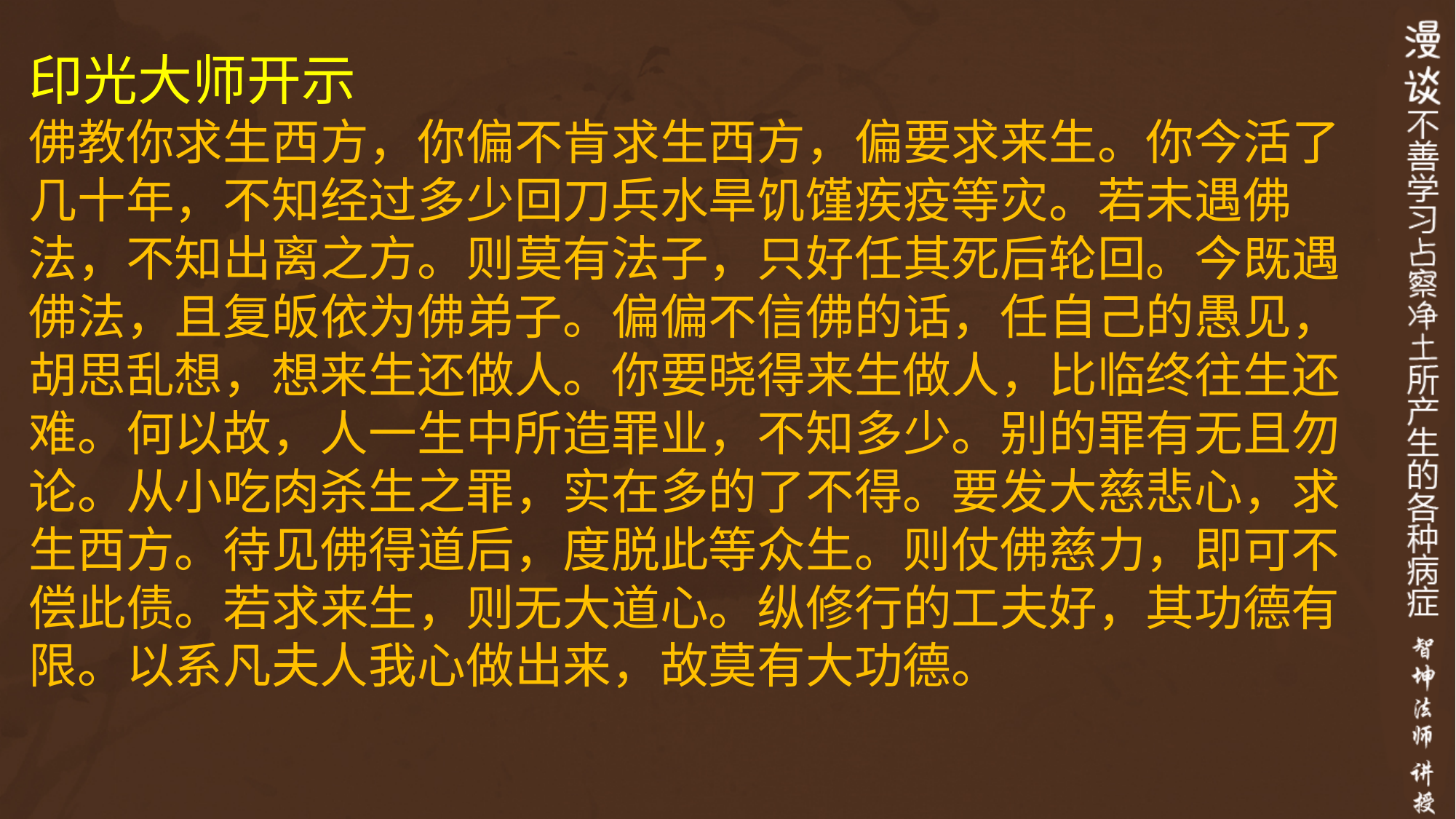

印光大师开示
佛教你求生西方，你偏不肯求生西方，偏要求来生。你今活了几十年，不知经过多少回刀兵水旱饥馑疾疫等灾。若未遇佛法，不知出离之方。则莫有法子，只好任其死后轮回。今既遇佛法，且复皈依为佛弟子。偏偏不信佛的话，任自己的愚见，胡思乱想，想来生还做人。你要晓得来生做人，比临终往生还难。何以故，人一生中所造罪业，不知多少。别的罪有无且勿论。从小吃肉杀生之罪，实在多的了不得。要发大慈悲心，求生西方。待见佛得道后，度脱此等众生。则仗佛慈力，即可不偿此债。若求来生，则无大道心。纵修行的工夫好，其功德有限。以系凡夫人我心做出来，故莫有大功德。